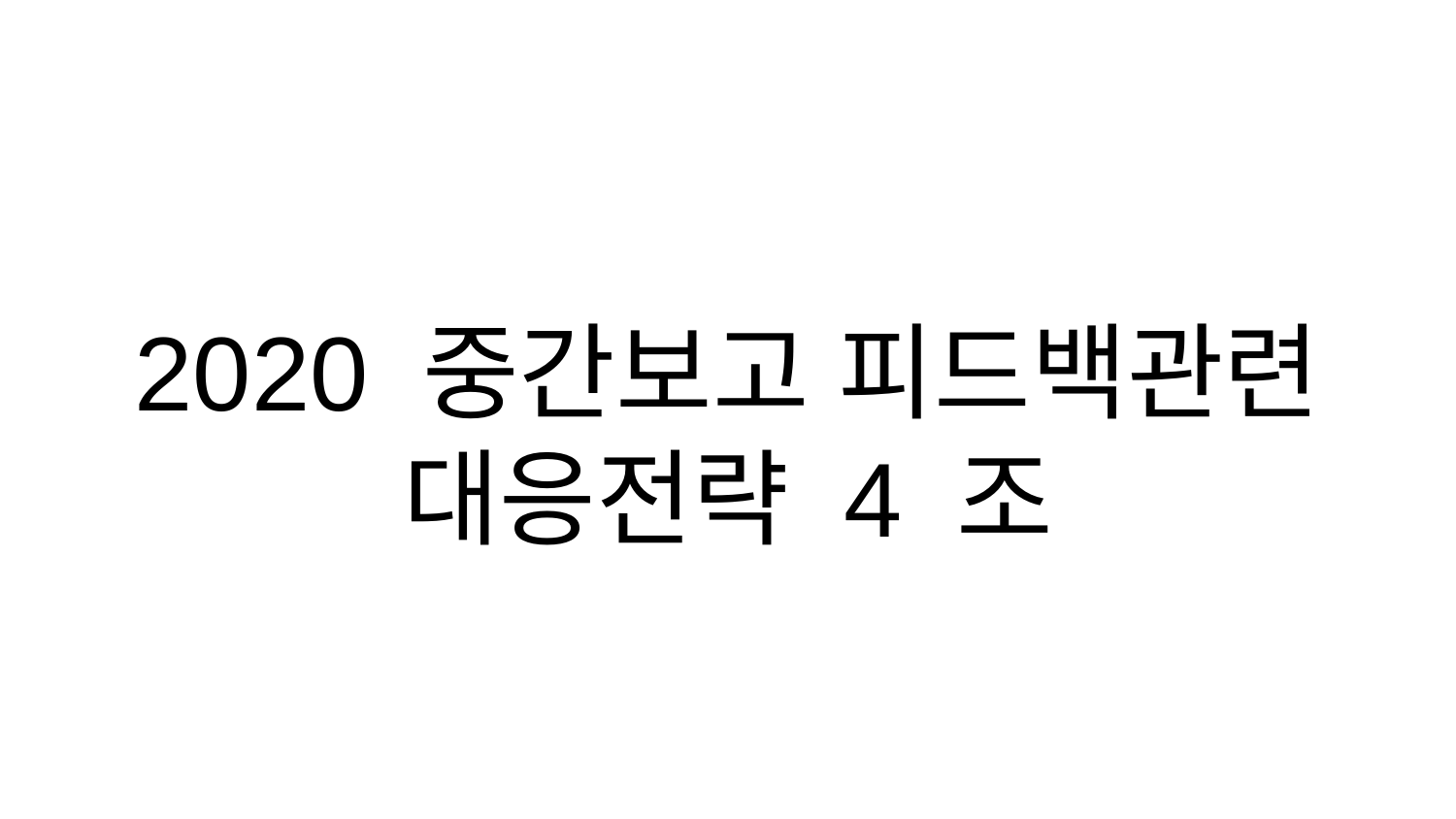

# 2020 중간보고 피드백관련 대응전략 4 조